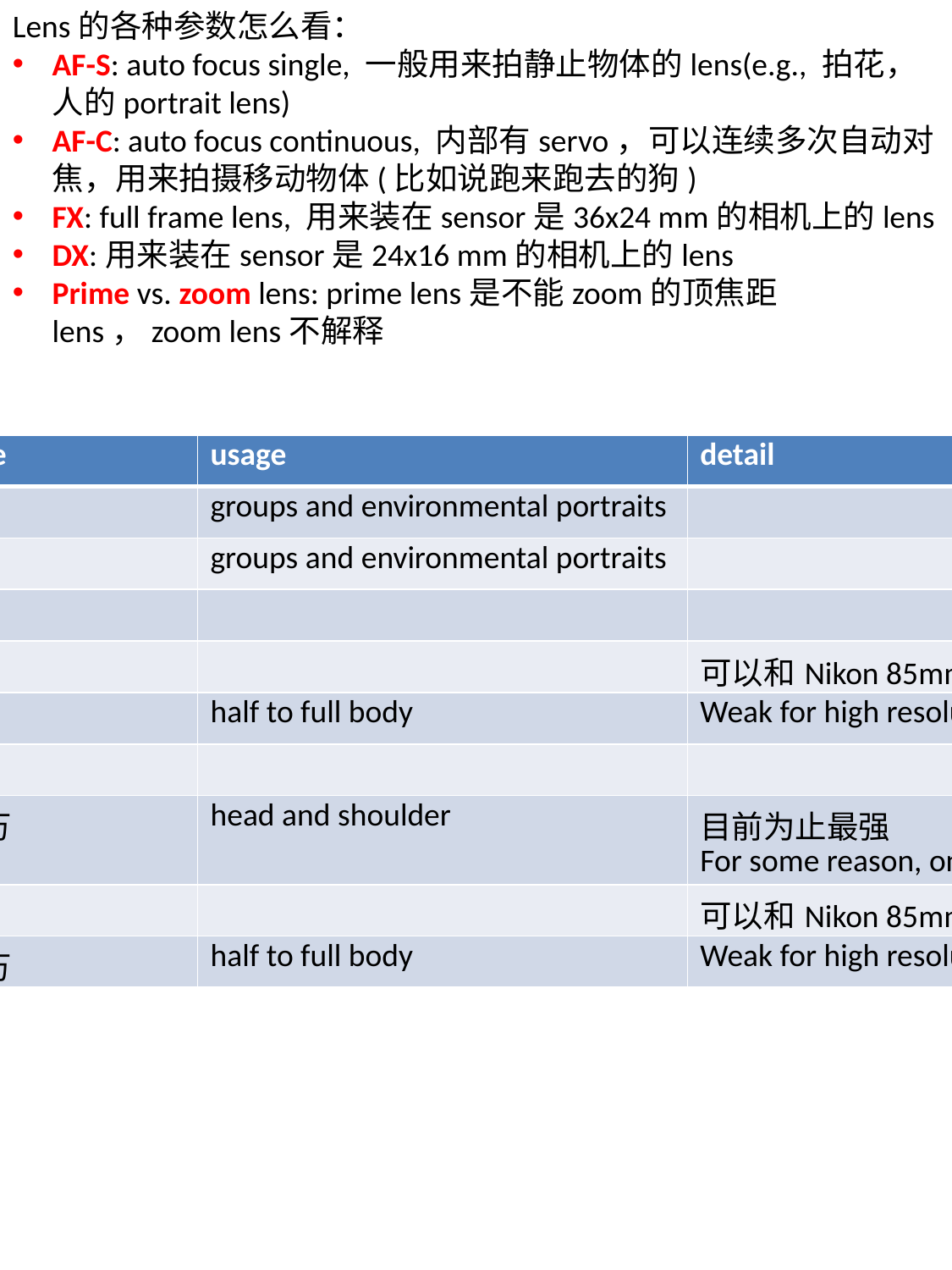

Lens的各种参数怎么看：
AF-S: auto focus single, 一般用来拍静止物体的lens(e.g., 拍花，人的portrait lens)
AF-C: auto focus continuous, 内部有servo，可以连续多次自动对焦，用来拍摄移动物体(比如说跑来跑去的狗)
FX: full frame lens, 用来装在sensor是36x24 mm的相机上的lens
DX:用来装在sensor是24x16 mm的相机上的lens
Prime vs. zoom lens: prime lens是不能zoom的顶焦距lens，zoom lens不解释
| Lens | price | usage | detail |
| --- | --- | --- | --- |
| Nikon 24mm f/1.4G ED |  | groups and environmental portraits |  |
| Nikon 35mm f/1.4G |  | groups and environmental portraits |  |
| Nikon 20mm f/1.8 |  |  |  |
| Tamron SP 85mm f/1.8 Di VC |  |  | 可以和Nikon 85mm f/1.4G比较一下 |
| Nikon 50mm f/1.4G |  | half to full body | Weak for high resolution D850? |
| Sigma 50mm f/1.4 DG HSM Art |  |  |  |
| Nikon 85mm f/1.4G | 18万 | head and shoulder | 目前为止最强 For some reason, only this is labeled as “prime portrait lens” |
| sigma 85mm f/1.4 |  |  | 可以和Nikon 85mm f/1.4G比较一下 |
| Nikon 58mm f/1.4 | 22万 | half to full body | Weak for high resolution D850? |